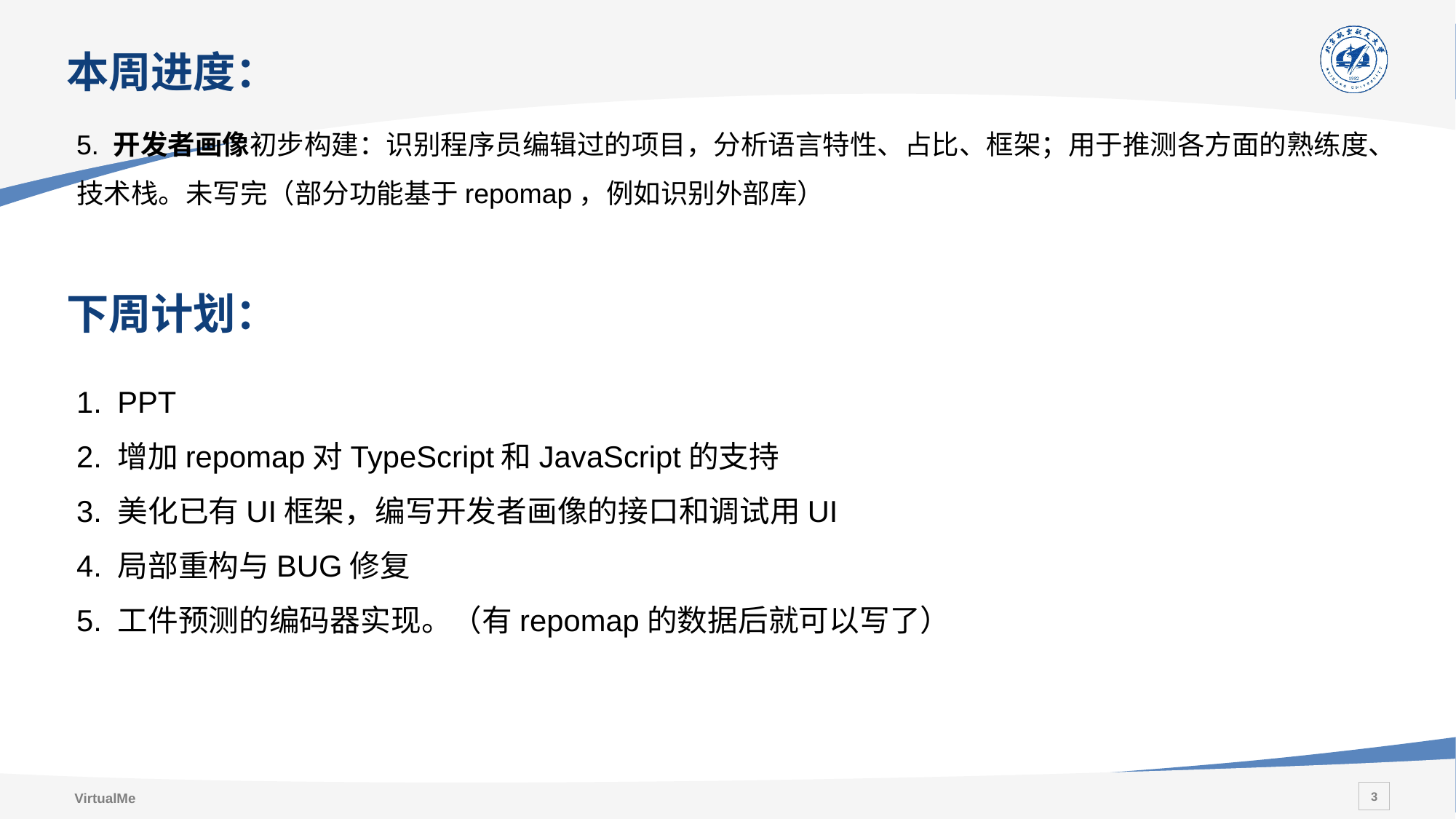

# 本周进度：
5. 开发者画像初步构建：识别程序员编辑过的项目，分析语言特性、占比、框架；用于推测各方面的熟练度、技术栈。未写完（部分功能基于repomap，例如识别外部库）
下周计划：
PPT
增加repomap对TypeScript和JavaScript的支持
美化已有UI框架，编写开发者画像的接口和调试用UI
局部重构与BUG修复
工件预测的编码器实现。（有repomap的数据后就可以写了）